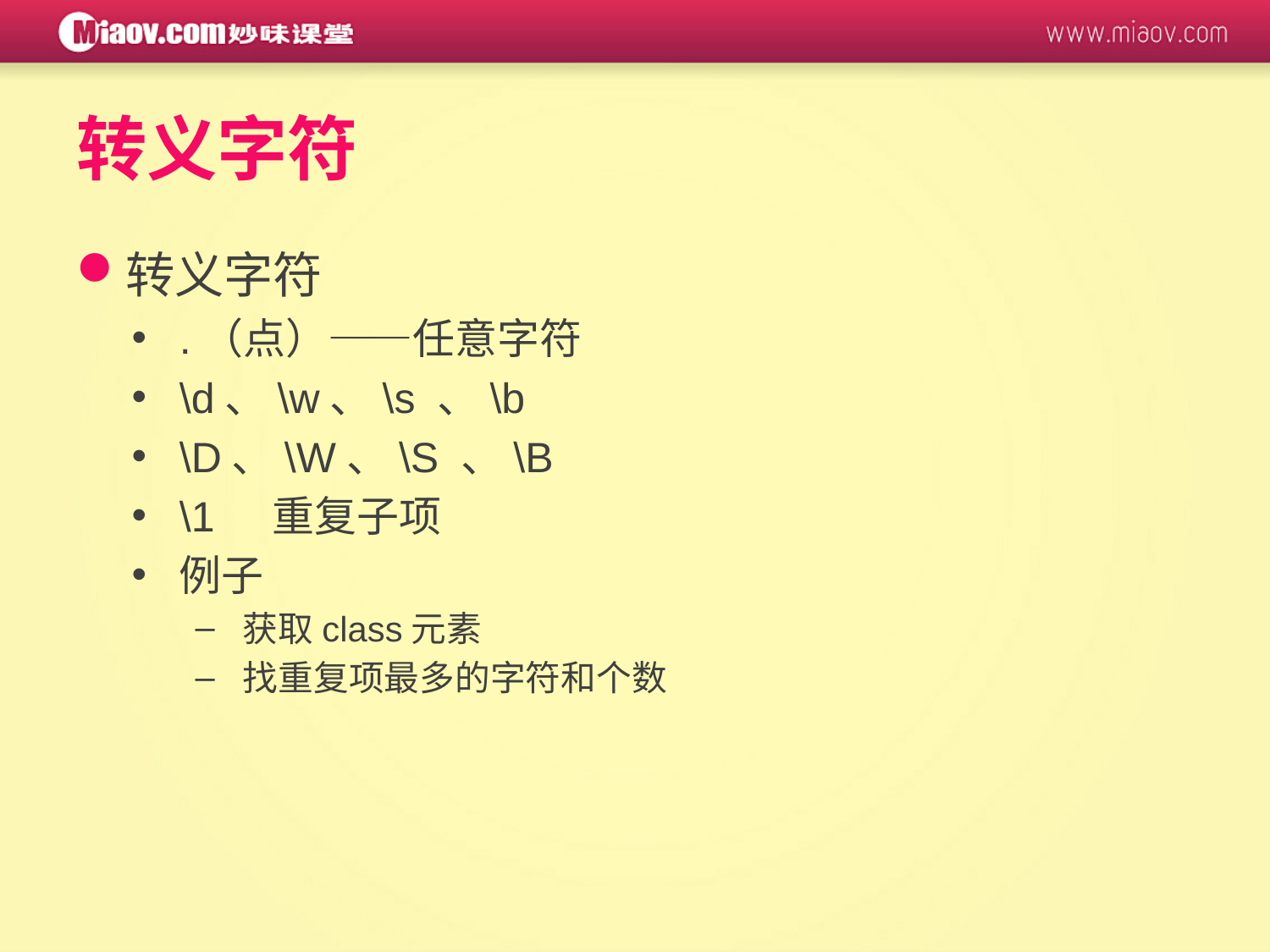

转义字符
转义字符
.（点）——任意字符
\d、\w、\s 、\b
\D、\W、\S 、\B
\1    重复子项
例子
获取class元素
找重复项最多的字符和个数